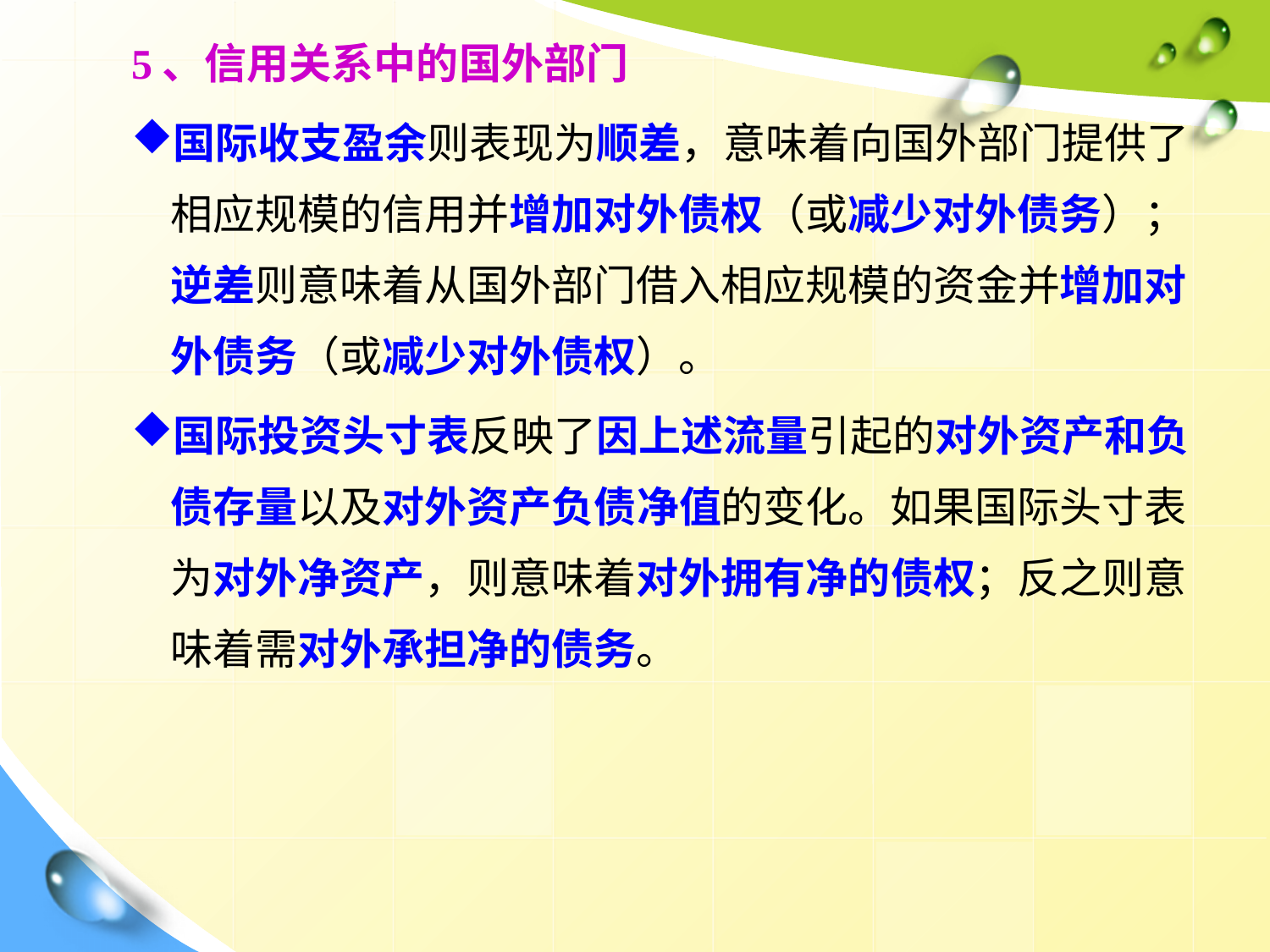

5、信用关系中的国外部门
国际收支盈余则表现为顺差，意味着向国外部门提供了相应规模的信用并增加对外债权（或减少对外债务）；逆差则意味着从国外部门借入相应规模的资金并增加对外债务（或减少对外债权）。
国际投资头寸表反映了因上述流量引起的对外资产和负债存量以及对外资产负债净值的变化。如果国际头寸表为对外净资产，则意味着对外拥有净的债权；反之则意味着需对外承担净的债务。